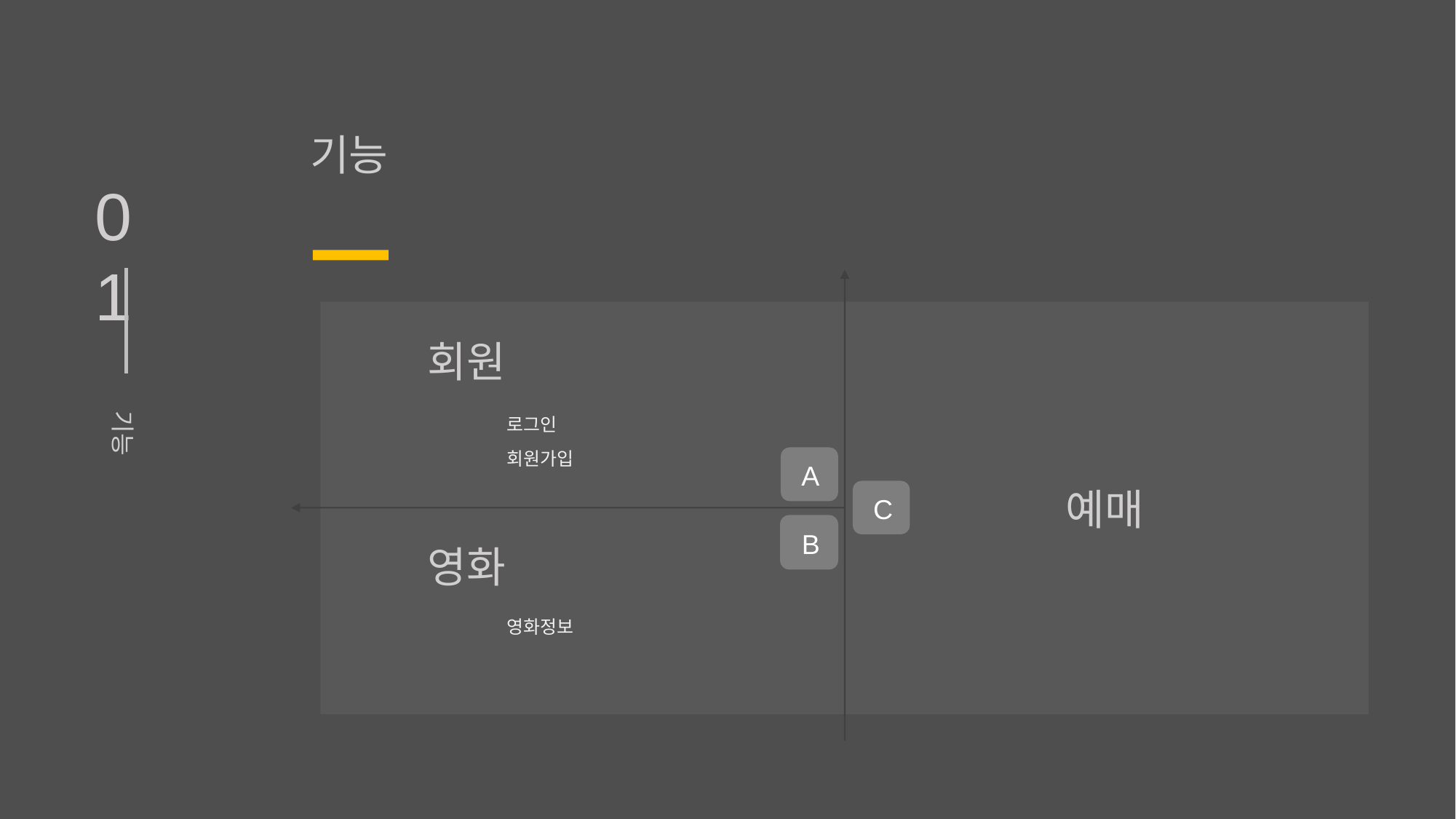

# 기능
01

회원
로그인
회원가입
기능
A

예매
C

B
영화
영화정보